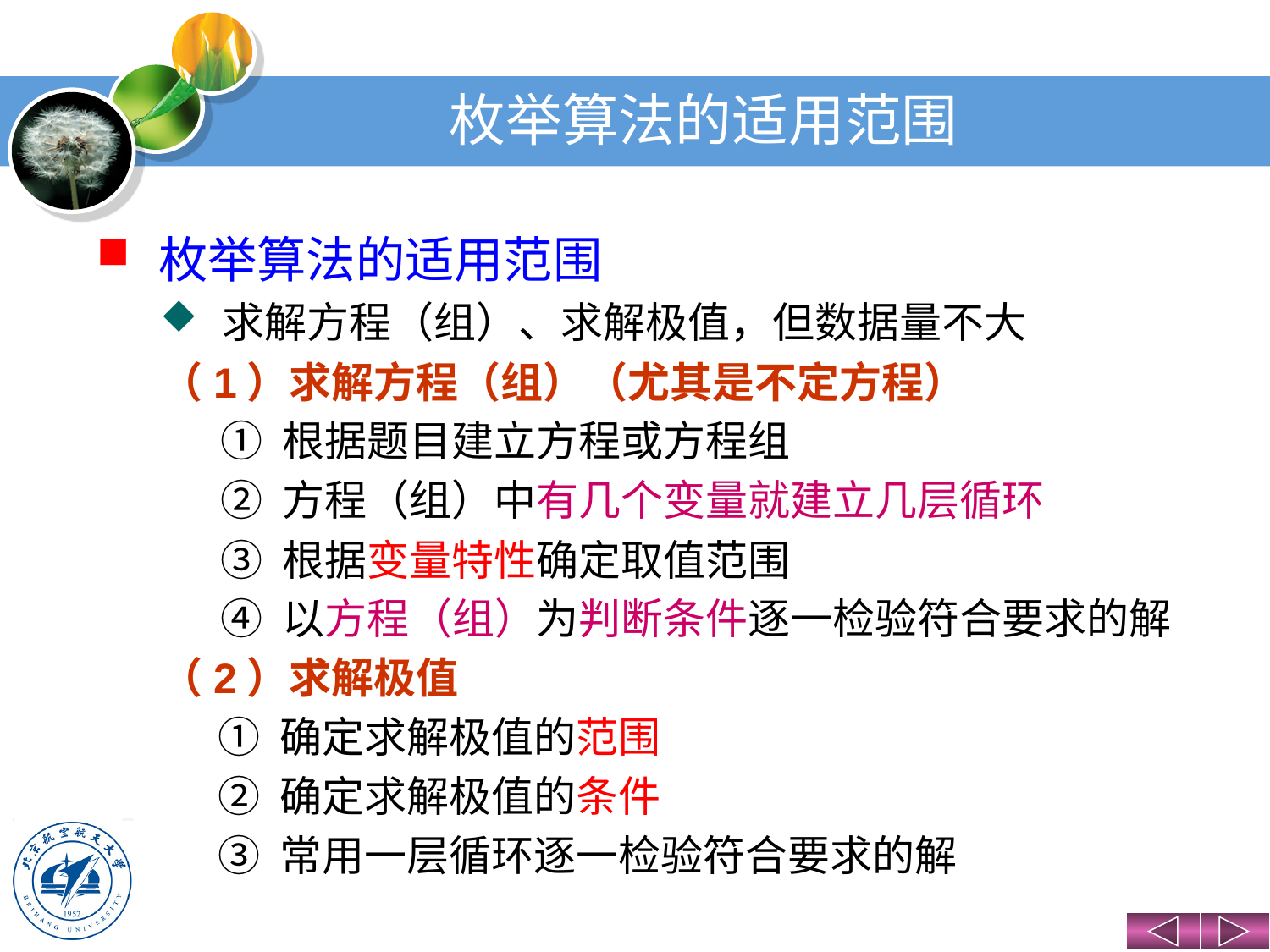

# 枚举算法的适用范围
枚举算法的适用范围
求解方程（组）、求解极值，但数据量不大
（1）求解方程（组）（尤其是不定方程）
 ① 根据题目建立方程或方程组
 ② 方程（组）中有几个变量就建立几层循环
 ③ 根据变量特性确定取值范围
 ④ 以方程（组）为判断条件逐一检验符合要求的解
（2）求解极值
      ① 确定求解极值的范围
      ② 确定求解极值的条件
      ③ 常用一层循环逐一检验符合要求的解

49